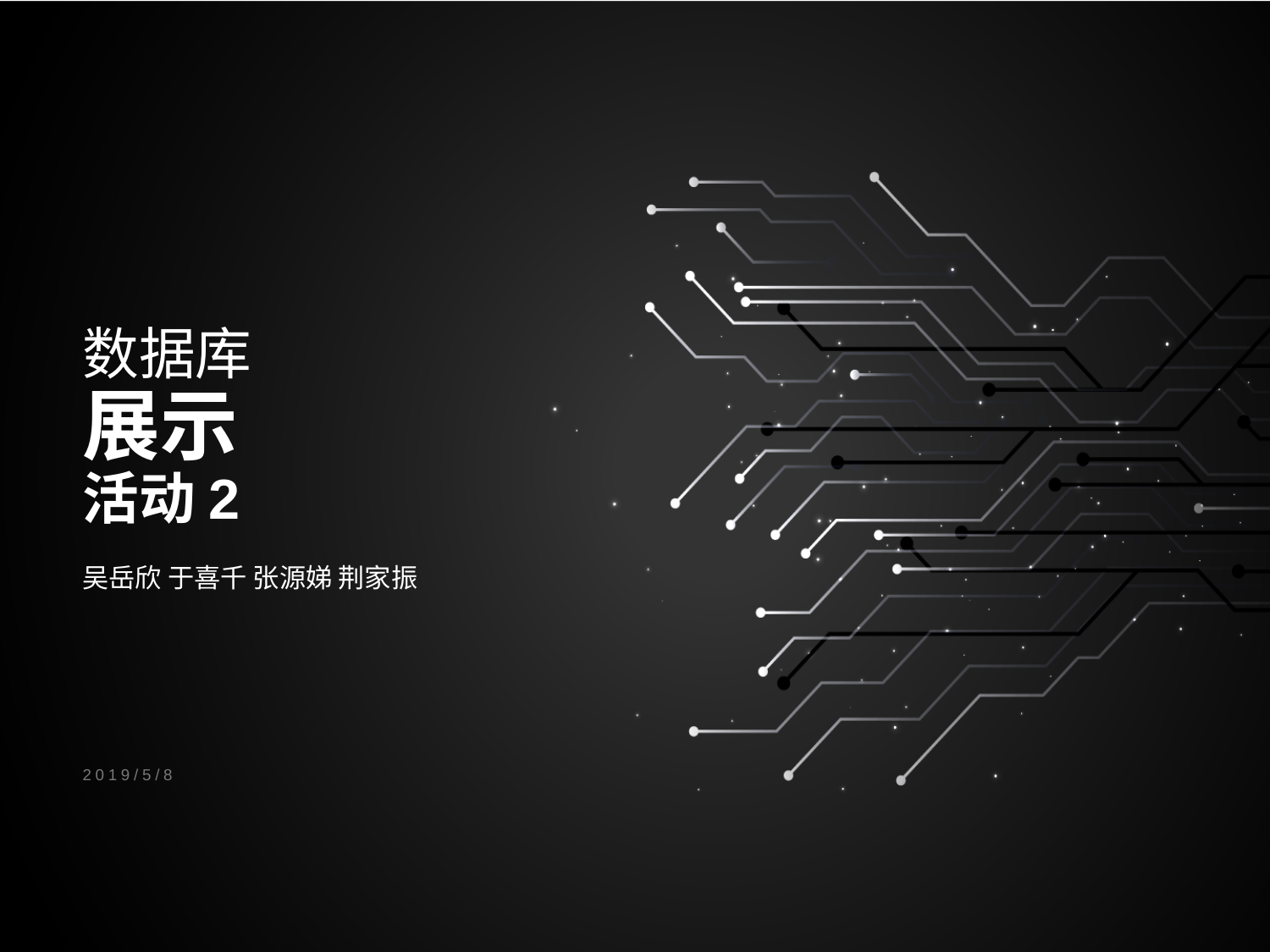

# 数据库 展示 活动2
吴岳欣 于喜千 张源娣 荆家振

2019/5/8